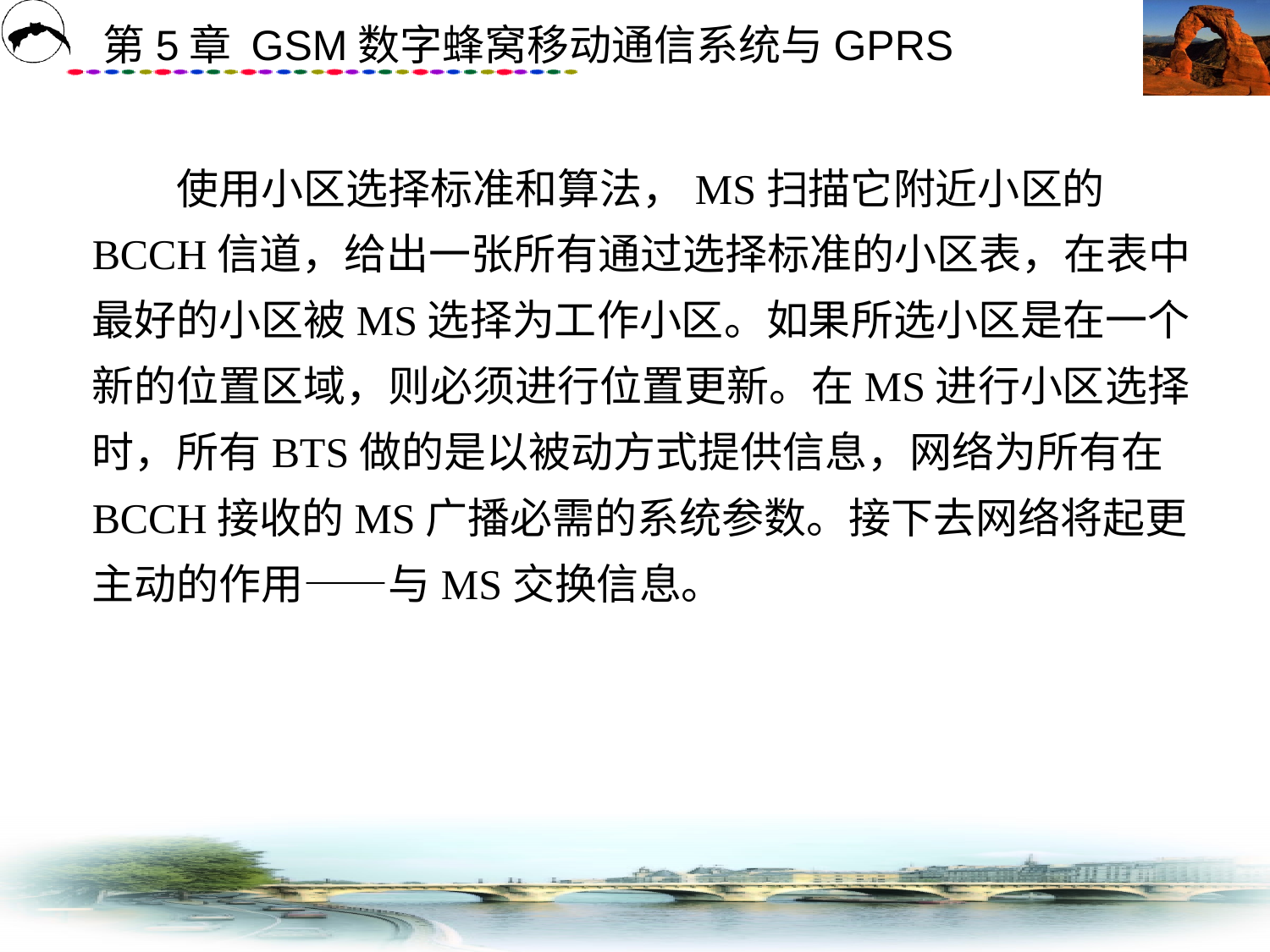

# 使用小区选择标准和算法，MS扫描它附近小区的BCCH信道，给出一张所有通过选择标准的小区表，在表中最好的小区被MS选择为工作小区。如果所选小区是在一个新的位置区域，则必须进行位置更新。在MS进行小区选择时，所有BTS做的是以被动方式提供信息，网络为所有在BCCH接收的MS广播必需的系统参数。接下去网络将起更主动的作用——与MS交换信息。